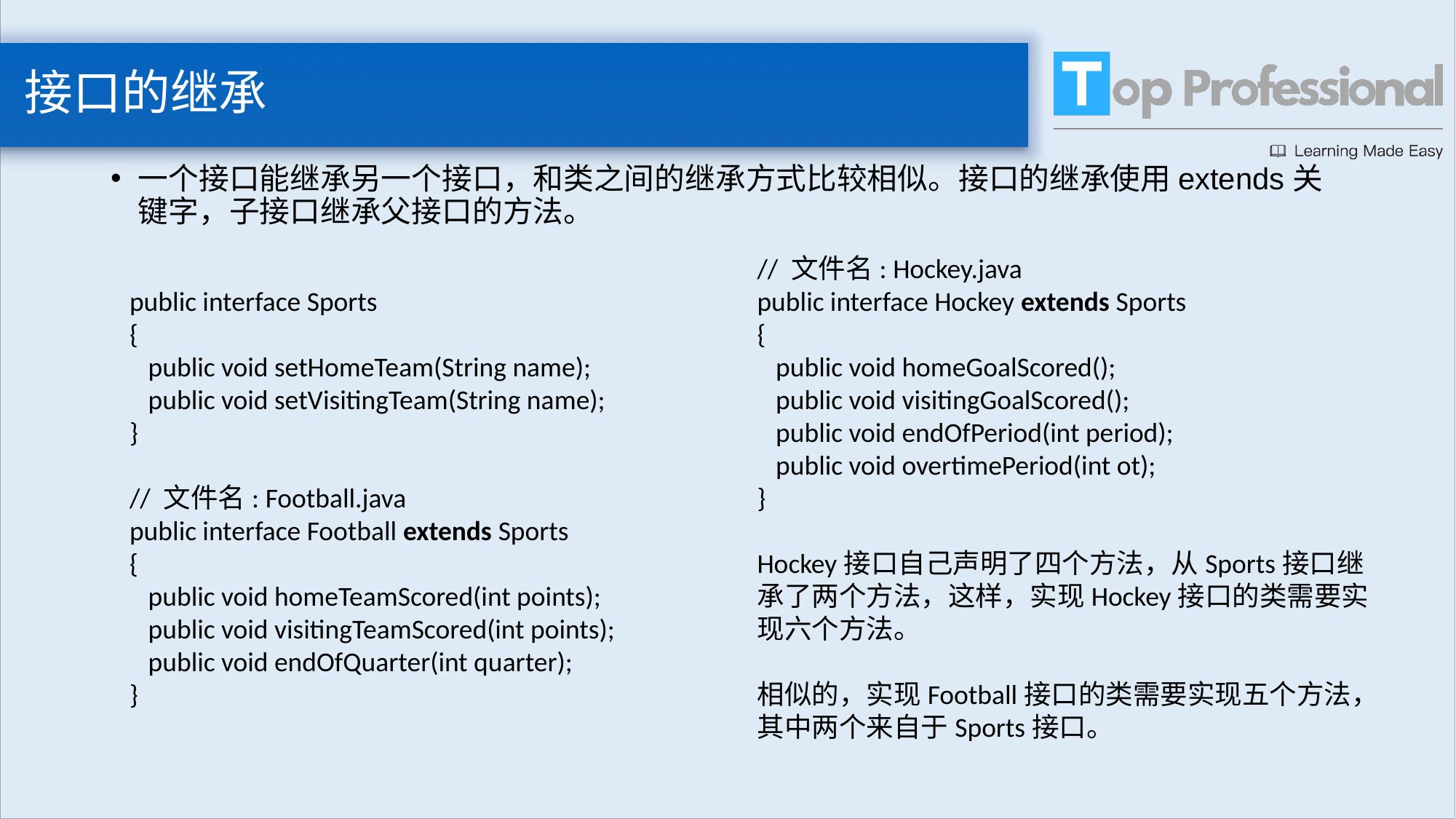

# 接口的继承
一个接口能继承另一个接口，和类之间的继承方式比较相似。接口的继承使用extends关键字，子接口继承父接口的方法。
// 文件名: Hockey.java
public interface Hockey extends Sports
{
   public void homeGoalScored();
   public void visitingGoalScored();
   public void endOfPeriod(int period);
   public void overtimePeriod(int ot);
}

Hockey接口自己声明了四个方法，从Sports接口继承了两个方法，这样，实现Hockey接口的类需要实现六个方法。

相似的，实现Football接口的类需要实现五个方法，其中两个来自于Sports接口。
public interface Sports
{
   public void setHomeTeam(String name);
   public void setVisitingTeam(String name);
}

// 文件名: Football.java
public interface Football extends Sports
{
   public void homeTeamScored(int points);
   public void visitingTeamScored(int points);
   public void endOfQuarter(int quarter);
}